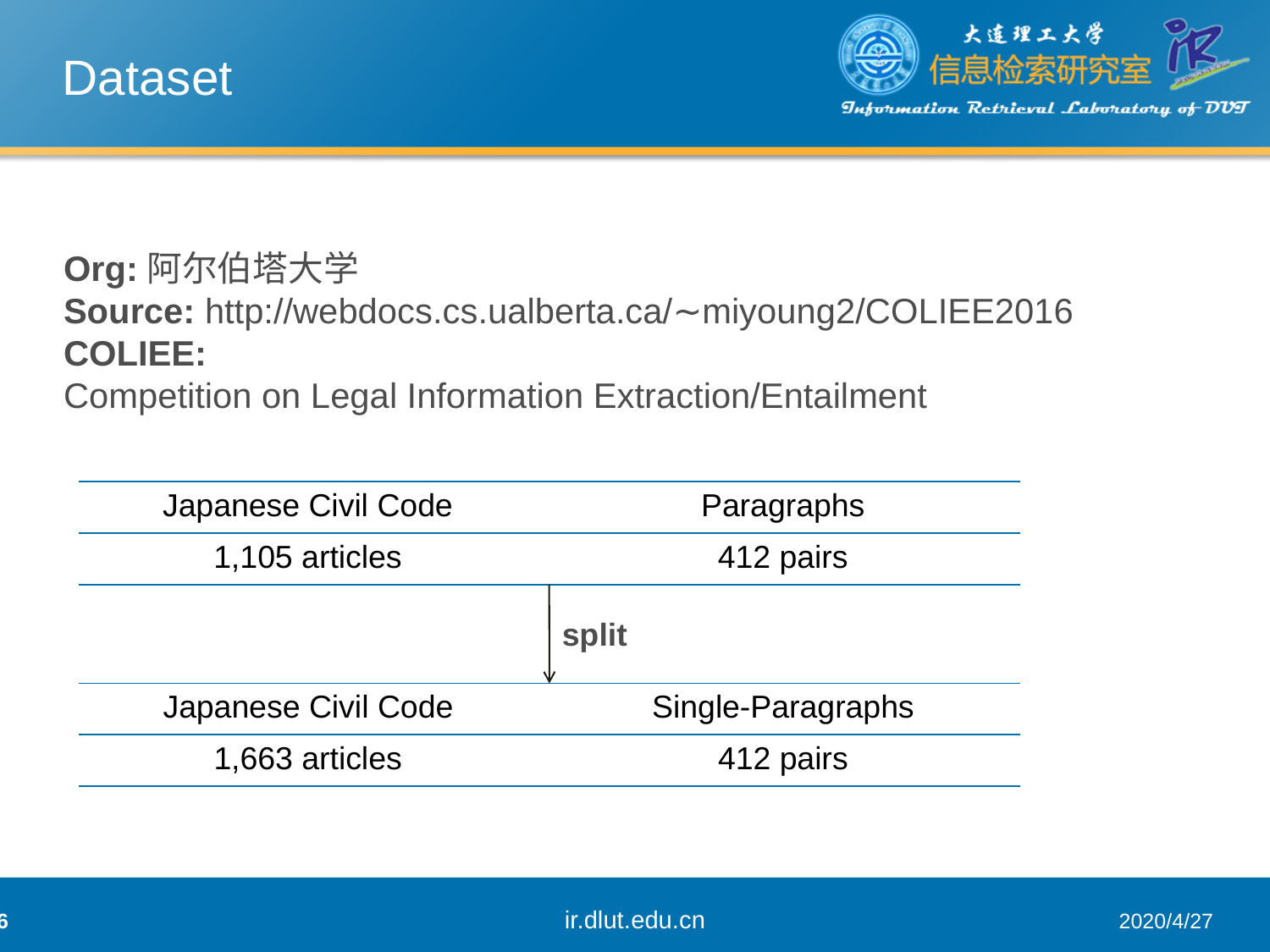

# Dataset
Org:阿尔伯塔大学
Source: http://webdocs.cs.ualberta.ca/∼miyoung2/COLIEE2016
COLIEE:
Competition on Legal Information Extraction/Entailment

| Japanese Civil Code | Paragraphs |
| --- | --- |
| 1,105 articles | 412 pairs |
split
| Japanese Civil Code | Single-Paragraphs |
| --- | --- |
| 1,663 articles | 412 pairs |